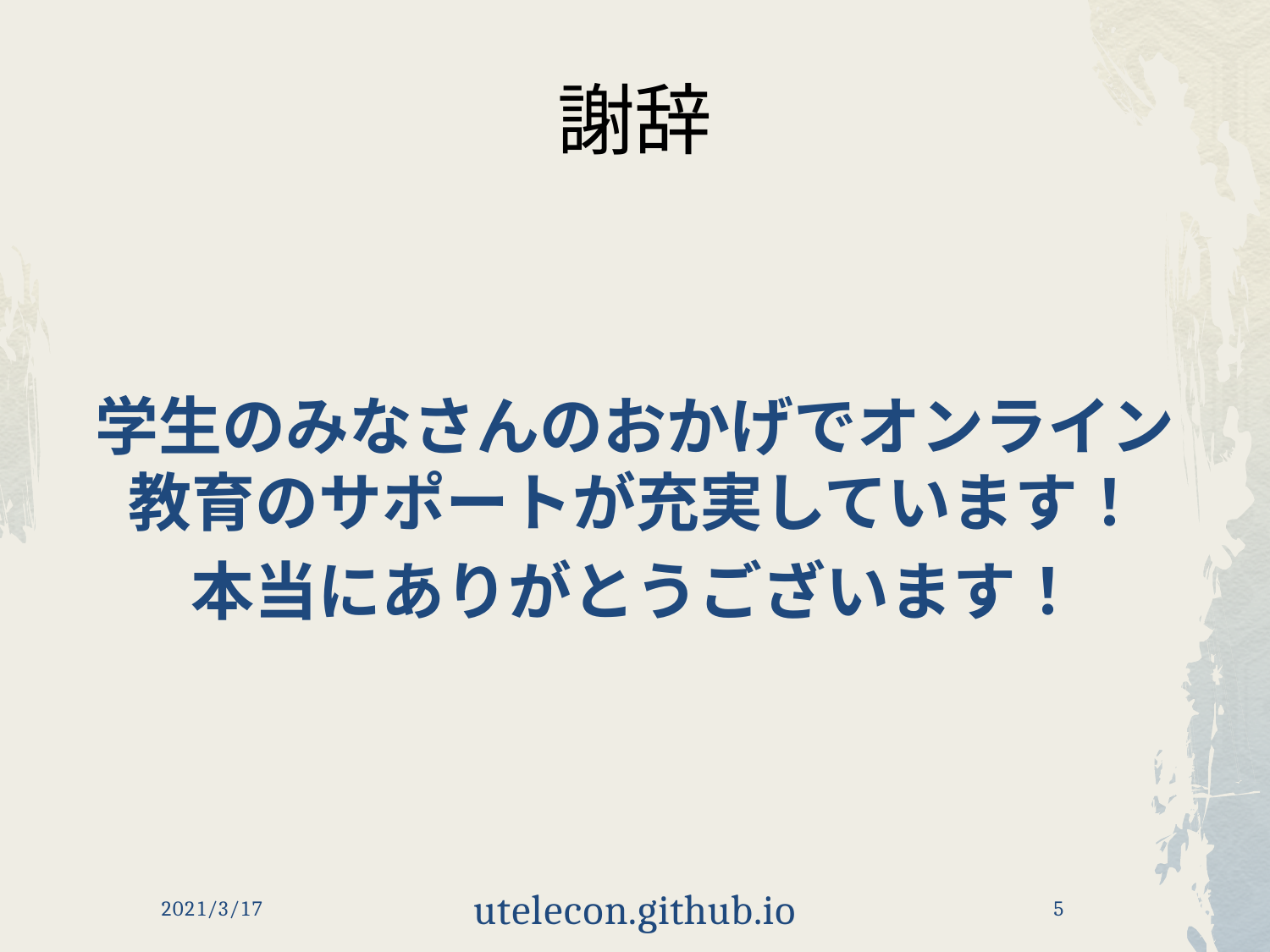

# 謝辞
学生のみなさんのおかげでオンライン教育のサポートが充実しています！
本当にありがとうございます！
2021/3/17
utelecon.github.io
5